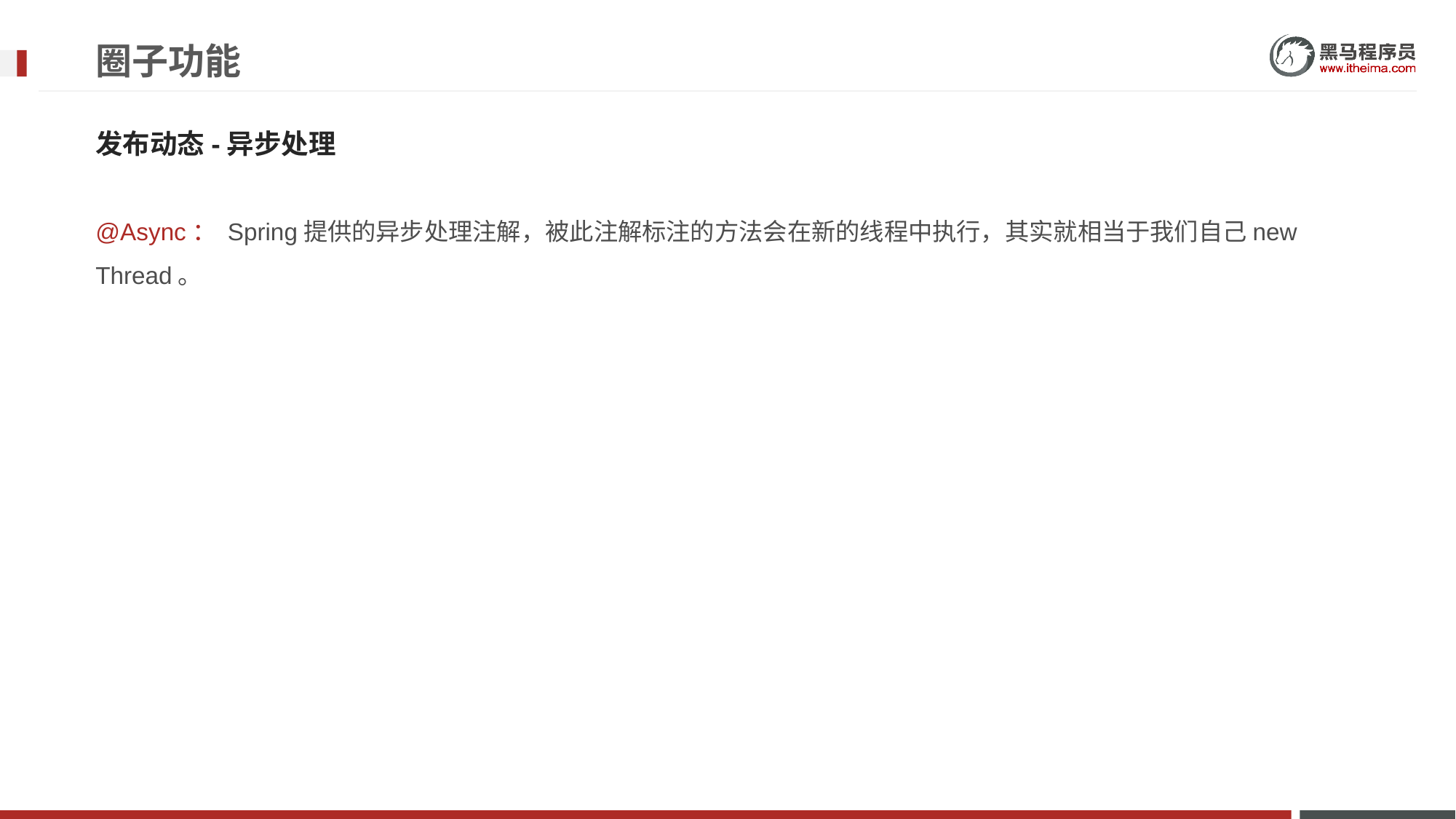

# 圈子功能
发布动态-异步处理
@Async： Spring提供的异步处理注解，被此注解标注的方法会在新的线程中执行，其实就相当于我们自己new Thread。